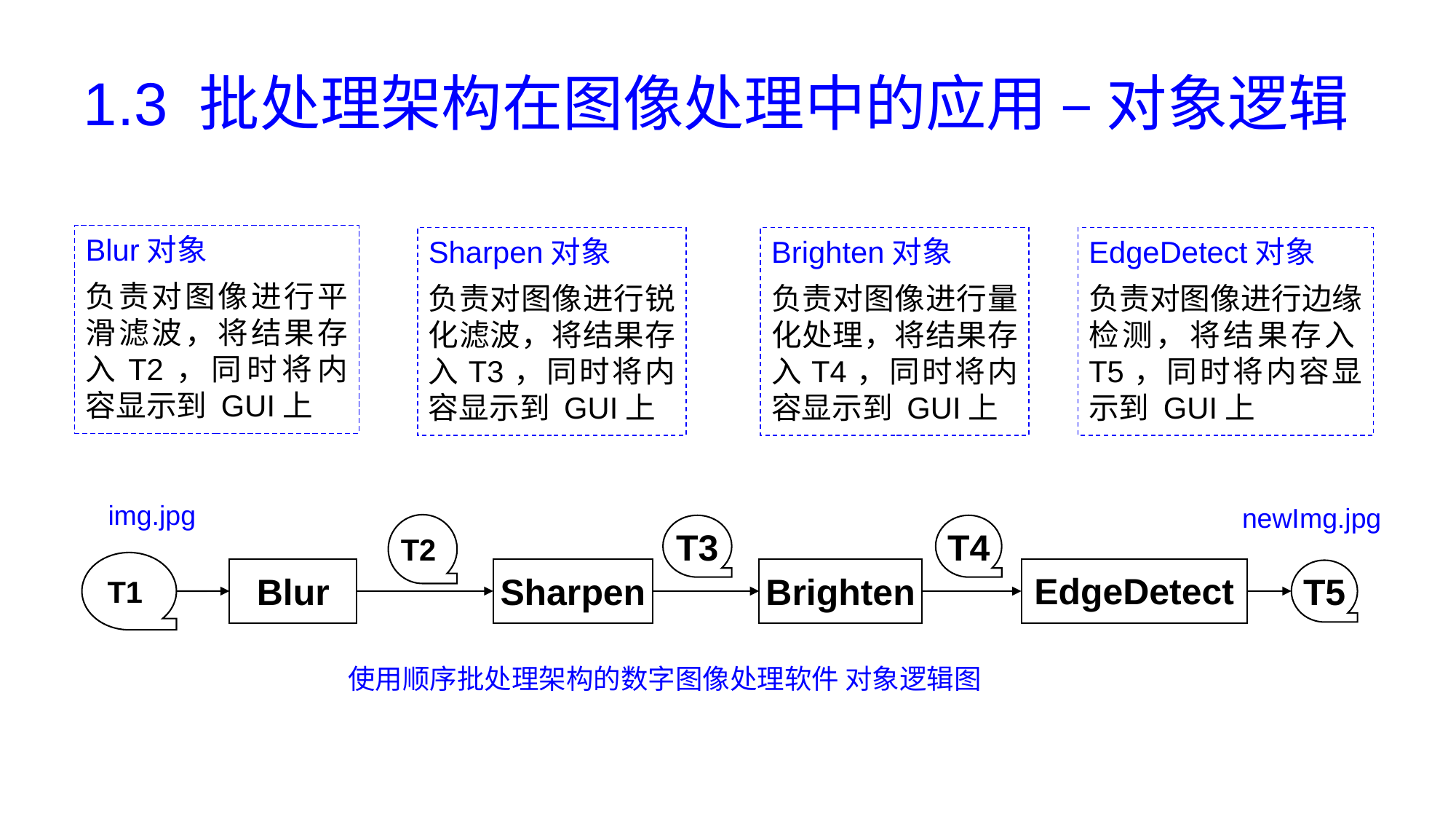

# 1.3 批处理架构在图像处理中的应用 – 对象逻辑
Blur对象
负责对图像进行平滑滤波，将结果存入T2，同时将内容显示到 GUI上
Sharpen对象
负责对图像进行锐化滤波，将结果存入T3，同时将内容显示到 GUI上
Brighten对象
负责对图像进行量化处理，将结果存入T4，同时将内容显示到 GUI上
EdgeDetect对象
负责对图像进行边缘检测，将结果存入T5，同时将内容显示到 GUI上
img.jpg
newImg.jpg
T2
T3
T4
T1
Blur
Sharpen
Brighten
EdgeDetect
T5
使用顺序批处理架构的数字图像处理软件 对象逻辑图
10